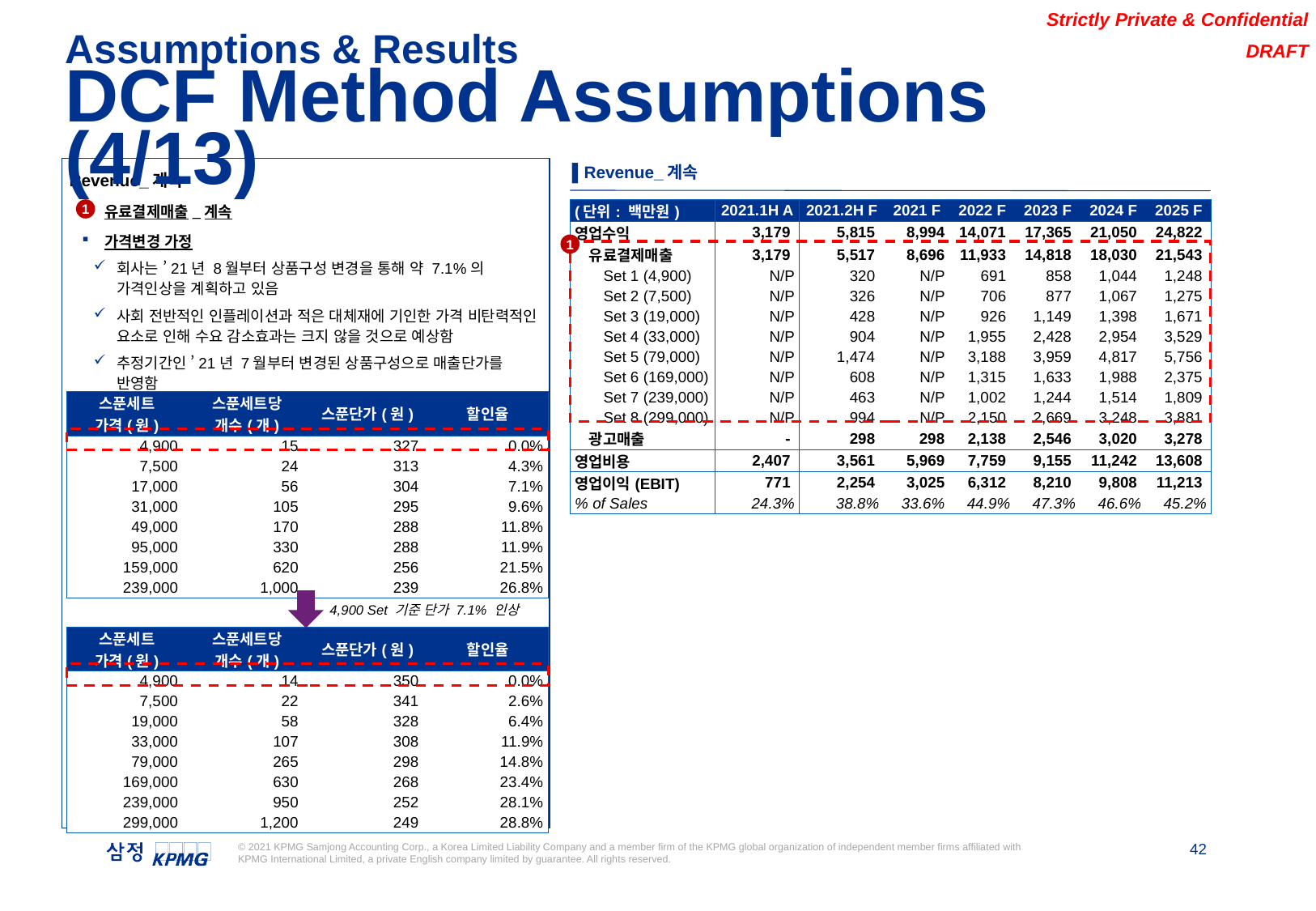

Assumptions & Results
DCF Method Assumptions (4/13)
▌Revenue_계속

Revenue_계속
유료결제매출_계속
가격변경 가정
회사는 ’21년 8월부터 상품구성 변경을 통해 약 7.1%의 가격인상을 계획하고 있음
사회 전반적인 인플레이션과 적은 대체재에 기인한 가격 비탄력적인 요소로 인해 수요 감소효과는 크지 않을 것으로 예상함
추정기간인 ’21년 7월부터 변경된 상품구성으로 매출단가를 반영함

1
| (단위: 백만원) | 2021.1H A | 2021.2H F | 2021 F | 2022 F | 2023 F | 2024 F | 2025 F |
| --- | --- | --- | --- | --- | --- | --- | --- |
| 영업수익 | 3,179 | 5,815 | 8,994 | 14,071 | 17,365 | 21,050 | 24,822 |
| 유료결제매출 | 3,179 | 5,517 | 8,696 | 11,933 | 14,818 | 18,030 | 21,543 |
| Set 1 (4,900) | N/P | 320 | N/P | 691 | 858 | 1,044 | 1,248 |
| Set 2 (7,500) | N/P | 326 | N/P | 706 | 877 | 1,067 | 1,275 |
| Set 3 (19,000) | N/P | 428 | N/P | 926 | 1,149 | 1,398 | 1,671 |
| Set 4 (33,000) | N/P | 904 | N/P | 1,955 | 2,428 | 2,954 | 3,529 |
| Set 5 (79,000) | N/P | 1,474 | N/P | 3,188 | 3,959 | 4,817 | 5,756 |
| Set 6 (169,000) | N/P | 608 | N/P | 1,315 | 1,633 | 1,988 | 2,375 |
| Set 7 (239,000) | N/P | 463 | N/P | 1,002 | 1,244 | 1,514 | 1,809 |
| Set 8 (299,000) | N/P | 994 | N/P | 2,150 | 2,669 | 3,248 | 3,881 |
| 광고매출 | - | 298 | 298 | 2,138 | 2,546 | 3,020 | 3,278 |
| 영업비용 | 2,407 | 3,561 | 5,969 | 7,759 | 9,155 | 11,242 | 13,608 |
| 영업이익(EBIT) | 771 | 2,254 | 3,025 | 6,312 | 8,210 | 9,808 | 11,213 |
| % of Sales | 24.3% | 38.8% | 33.6% | 44.9% | 47.3% | 46.6% | 45.2% |
1

| 스푼세트 가격(원) | 스푼세트당 개수(개) | 스푼단가(원) | 할인율 |
| --- | --- | --- | --- |
| 4,900 | 15 | 327 | 0.0% |
| 7,500 | 24 | 313 | 4.3% |
| 17,000 | 56 | 304 | 7.1% |
| 31,000 | 105 | 295 | 9.6% |
| 49,000 | 170 | 288 | 11.8% |
| 95,000 | 330 | 288 | 11.9% |
| 159,000 | 620 | 256 | 21.5% |
| 239,000 | 1,000 | 239 | 26.8% |

4,900 Set 기준 단가 7.1% 인상
| 스푼세트 가격(원) | 스푼세트당 개수(개) | 스푼단가(원) | 할인율 |
| --- | --- | --- | --- |
| 4,900 | 14 | 350 | 0.0% |
| 7,500 | 22 | 341 | 2.6% |
| 19,000 | 58 | 328 | 6.4% |
| 33,000 | 107 | 308 | 11.9% |
| 79,000 | 265 | 298 | 14.8% |
| 169,000 | 630 | 268 | 23.4% |
| 239,000 | 950 | 252 | 28.1% |
| 299,000 | 1,200 | 249 | 28.8% |